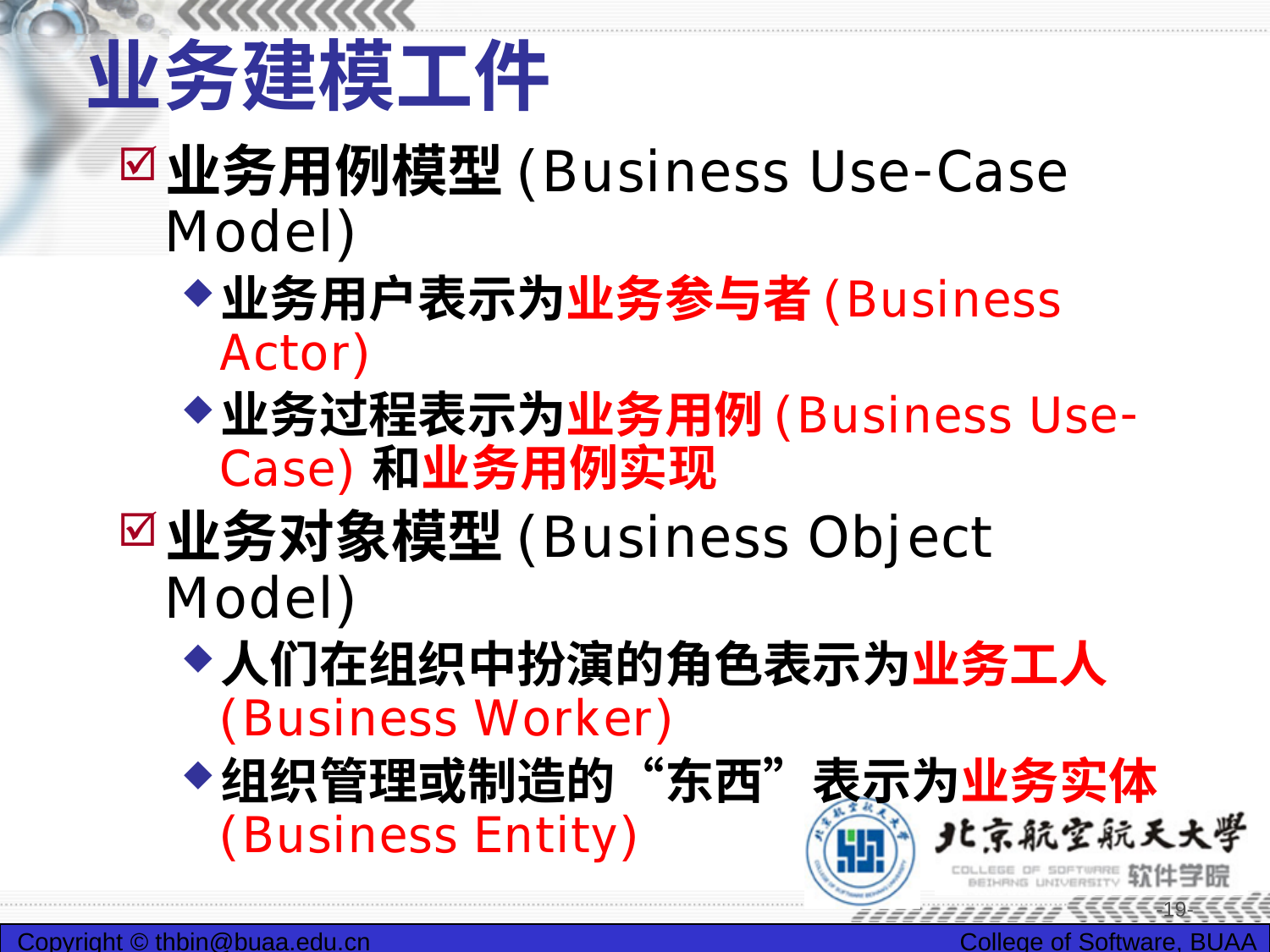

# 业务建模工件
业务用例模型(Business Use-Case Model)
业务用户表示为业务参与者(Business Actor)
业务过程表示为业务用例(Business Use-Case)和业务用例实现
业务对象模型(Business Object Model)
人们在组织中扮演的角色表示为业务工人(Business Worker)
组织管理或制造的“东西”表示为业务实体(Business Entity)
-19-